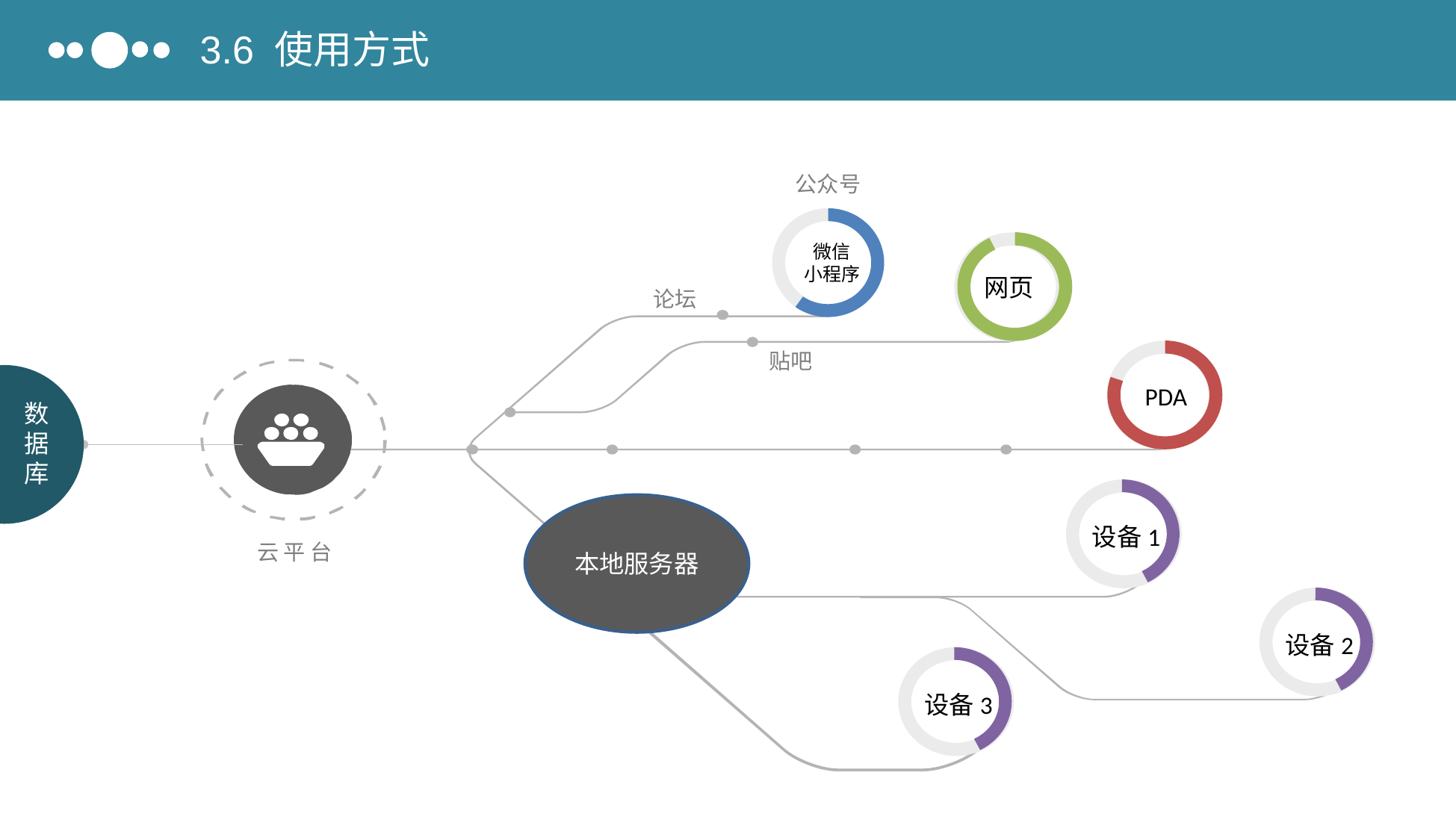

3.6 使用方式
公众号

网页
微信
小程序
论坛

PDA
贴吧

数据库

设备1
本地服务器

云平台

设备2

设备3